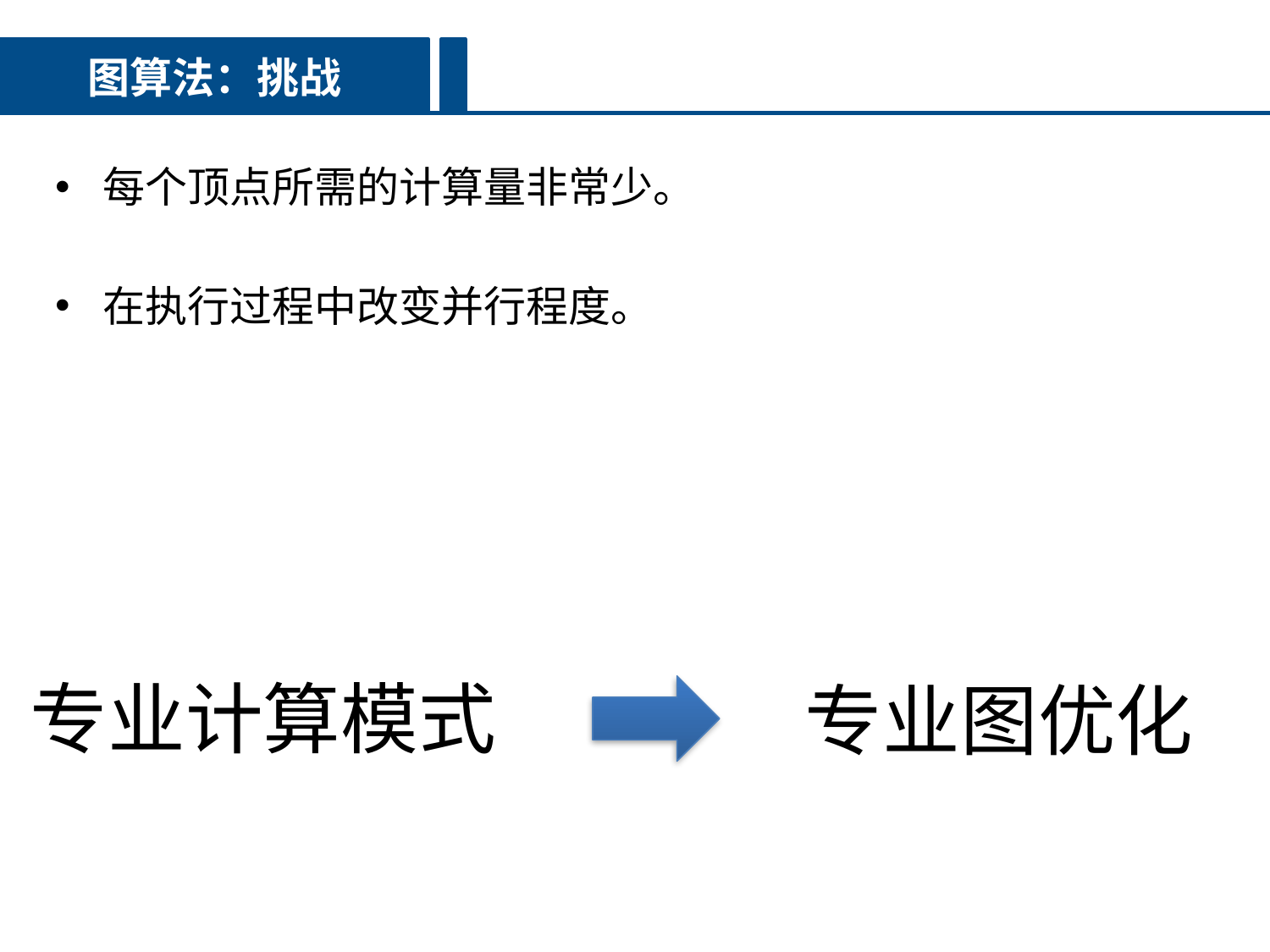

图算法：挑战

每个顶点所需的计算量非常少。

在执行过程中改变并行程度。

专业计算模式
专业图优化